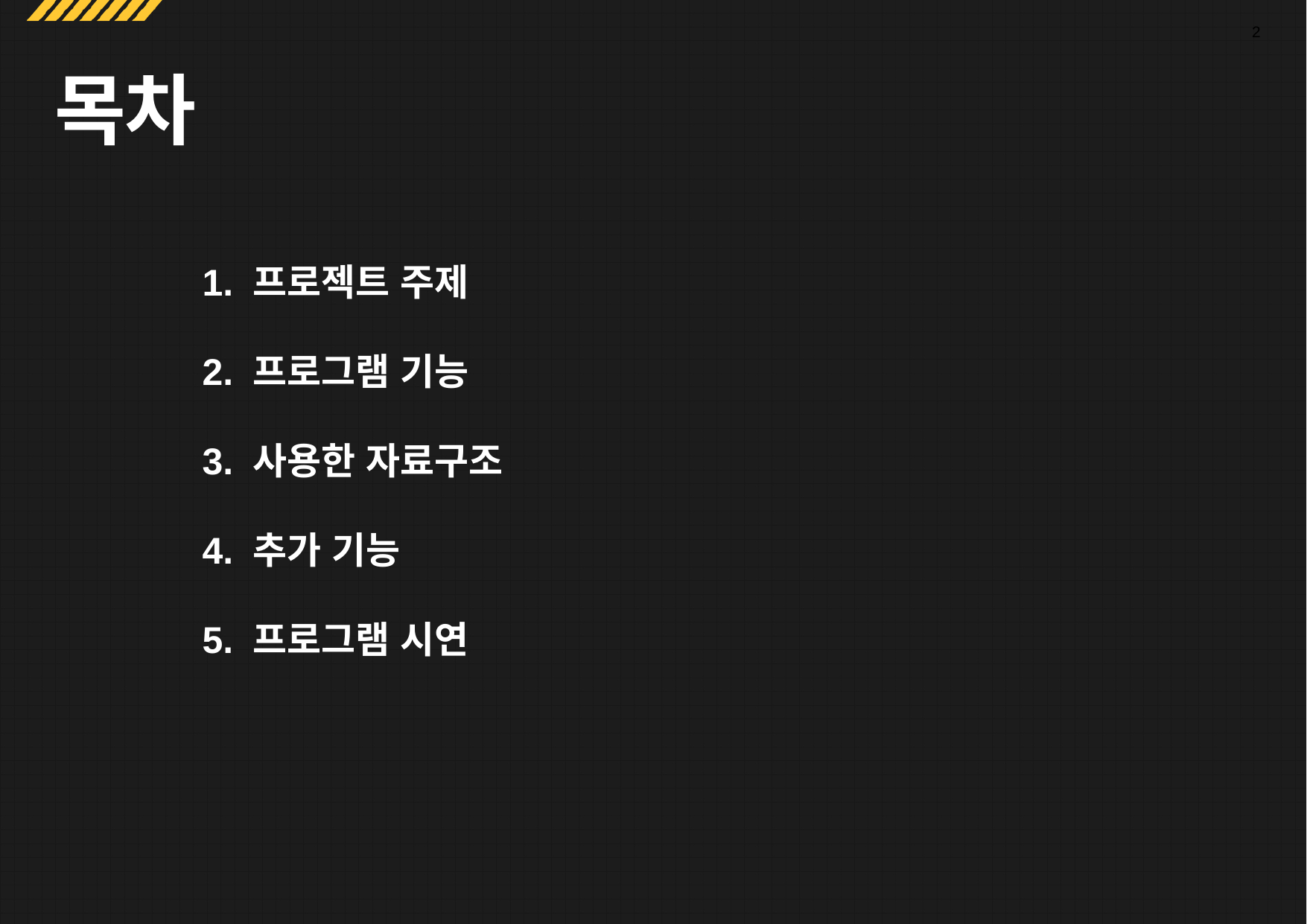

2
목차
1. 프로젝트 주제

2. 프로그램 기능

3. 사용한 자료구조

4. 추가 기능

5. 프로그램 시연